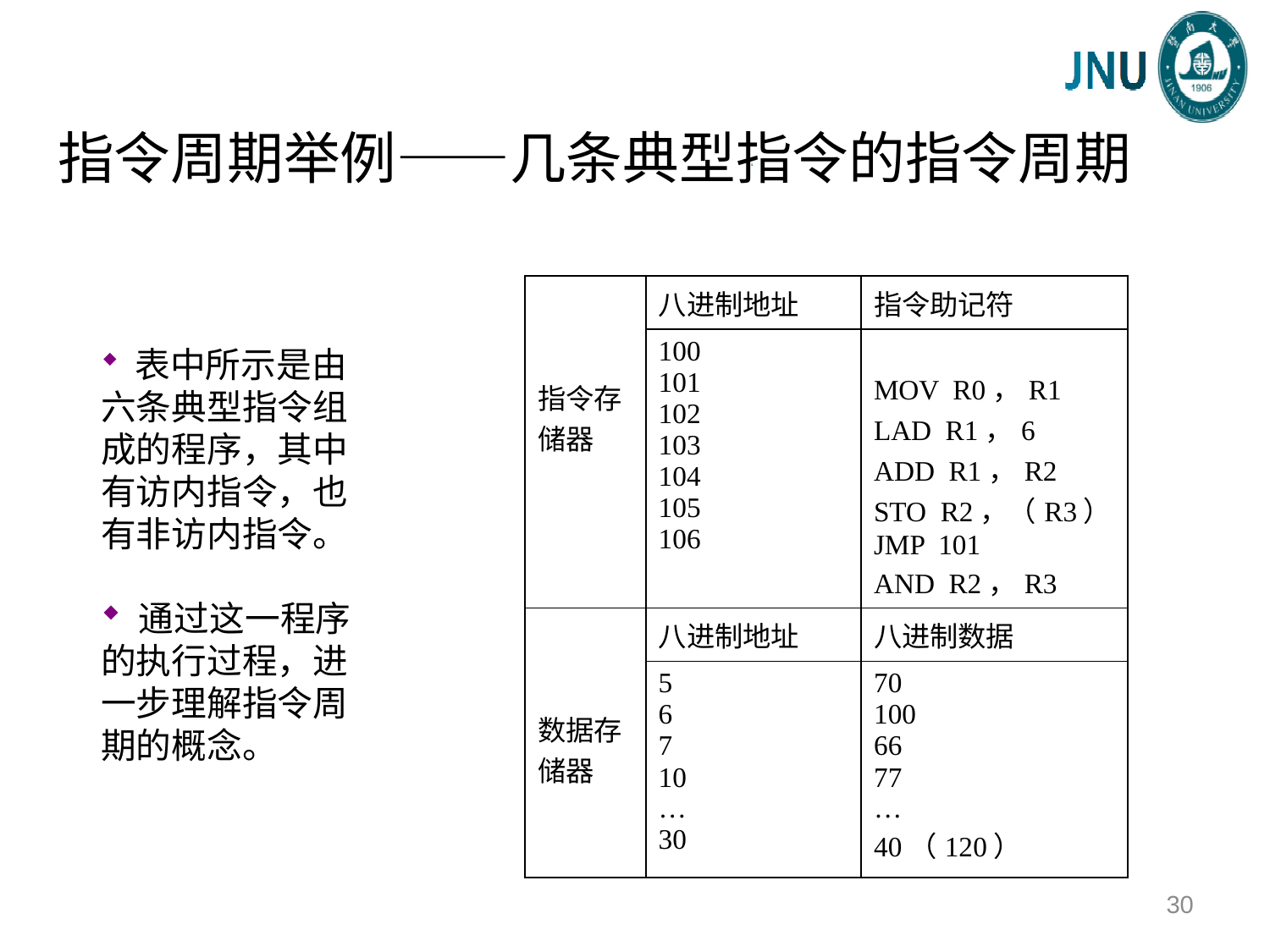

指令周期举例——几条典型指令的指令周期
| 指令存储器 | 八进制地址 | 指令助记符 |
| --- | --- | --- |
|  | 100 101 102 103 104 105 106 | MOV R0，R1 LAD R1，6 ADD R1，R2 STO R2，（R3） JMP 101 AND R2，R3 |
| 数据存储器 | 八进制地址 | 八进制数据 |
|  | 5 6 7 10 … 30 | 70 100 66 77 … 40（120） |
 表中所示是由六条典型指令组成的程序，其中有访内指令，也有非访内指令。

 通过这一程序的执行过程，进一步理解指令周期的概念。
30